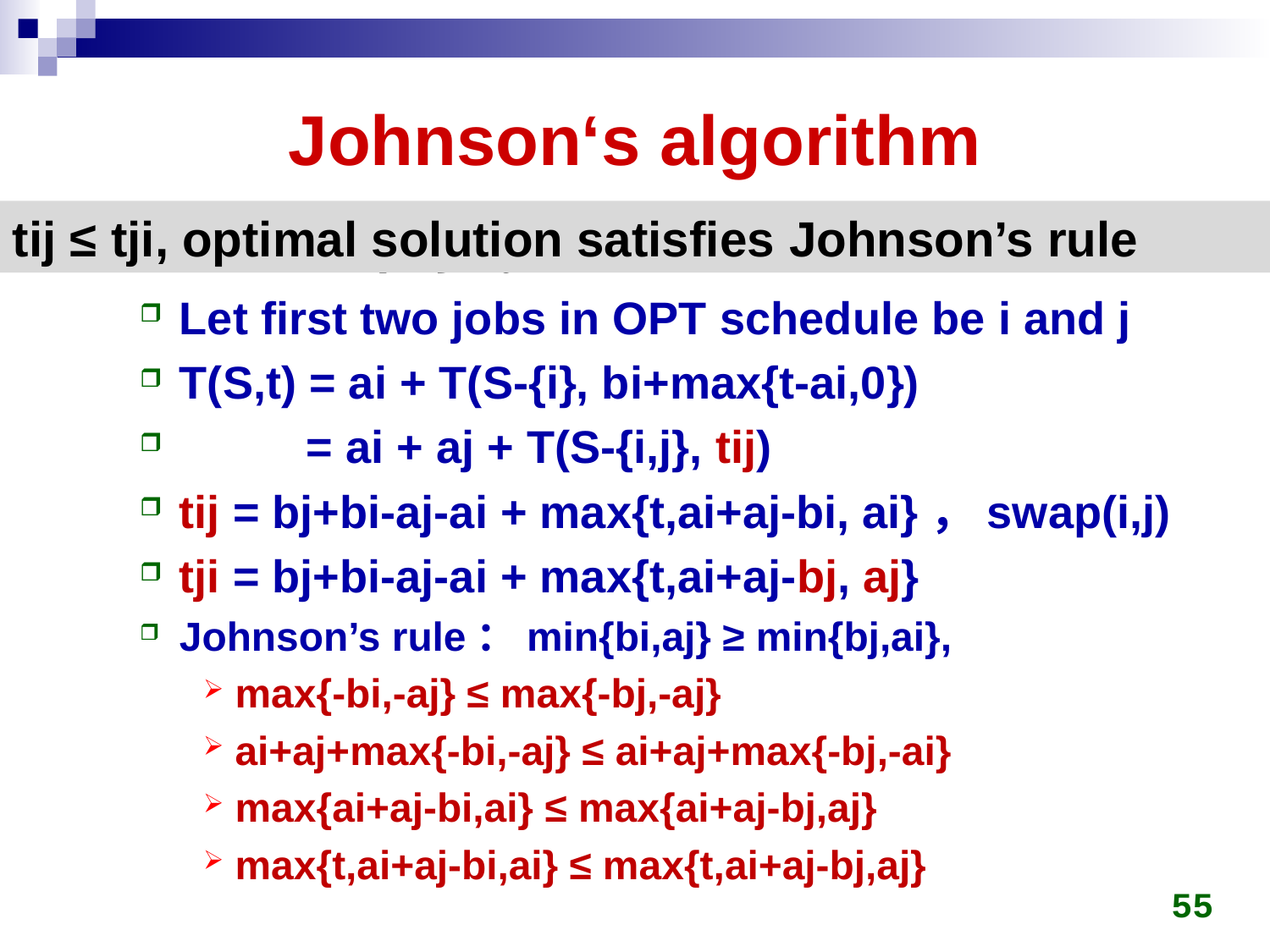

# Johnson‘s algorithm
tij ≤ tji, optimal solution satisfies Johnson’s rule
Johnson不等式
Let first two jobs in OPT schedule be i and j
T(S,t) = ai + T(S-{i}, bi+max{t-ai,0})
          = ai + aj + T(S-{i,j}, tij)
tij = bj+bi-aj-ai + max{t,ai+aj-bi, ai}，swap(i,j)
tji = bj+bi-aj-ai + max{t,ai+aj-bj, aj}
Johnson’s rule：min{bi,aj} ≥ min{bj,ai},
max{-bi,-aj} ≤ max{-bj,-aj}
ai+aj+max{-bi,-aj} ≤ ai+aj+max{-bj,-ai}
max{ai+aj-bi,ai} ≤ max{ai+aj-bj,aj}
max{t,ai+aj-bi,ai} ≤ max{t,ai+aj-bj,aj}

55